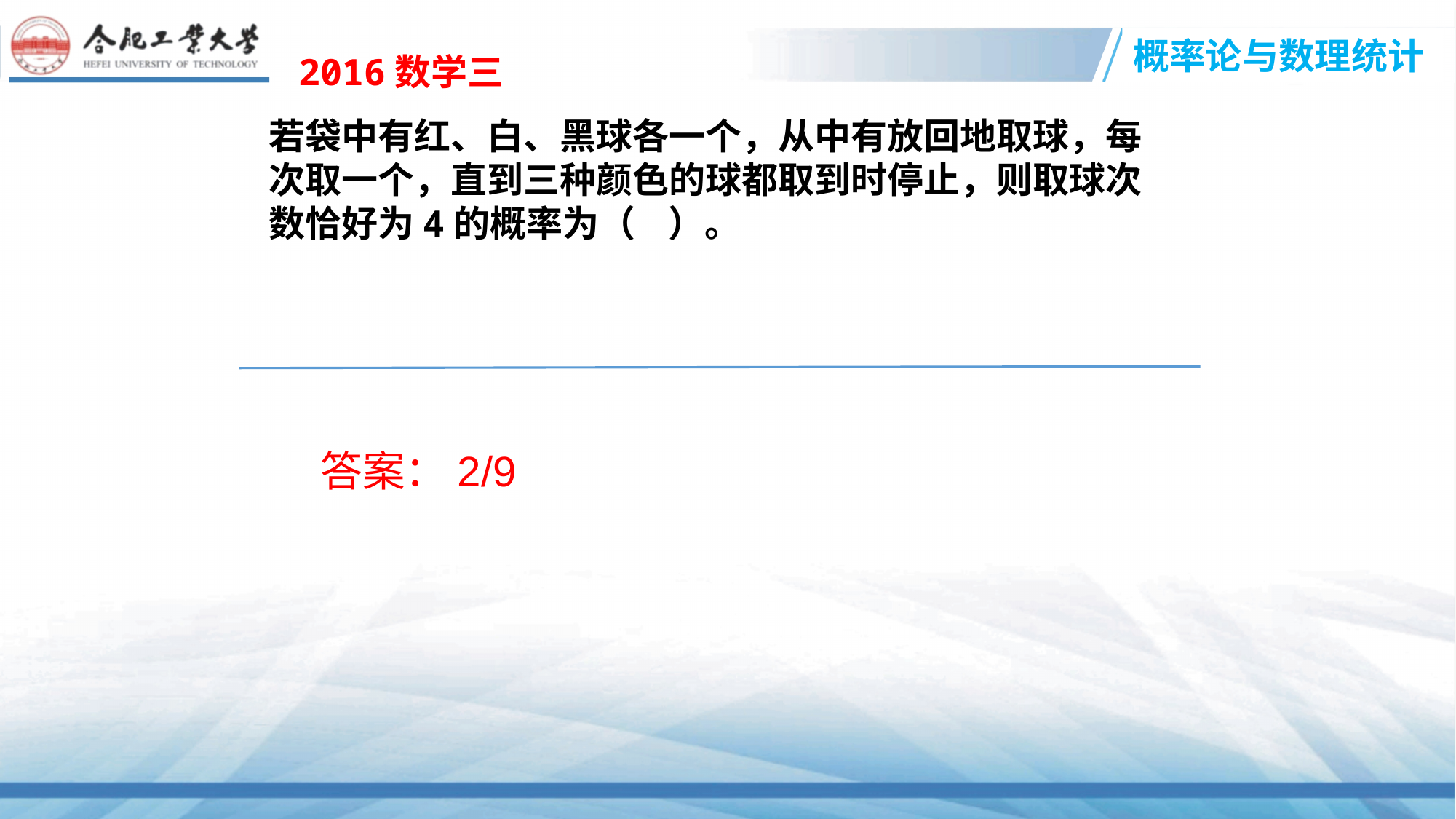

2016数学三
若袋中有红、白、黑球各一个，从中有放回地取球，每次取一个，直到三种颜色的球都取到时停止，则取球次数恰好为4的概率为（    ）。
答案：2/9